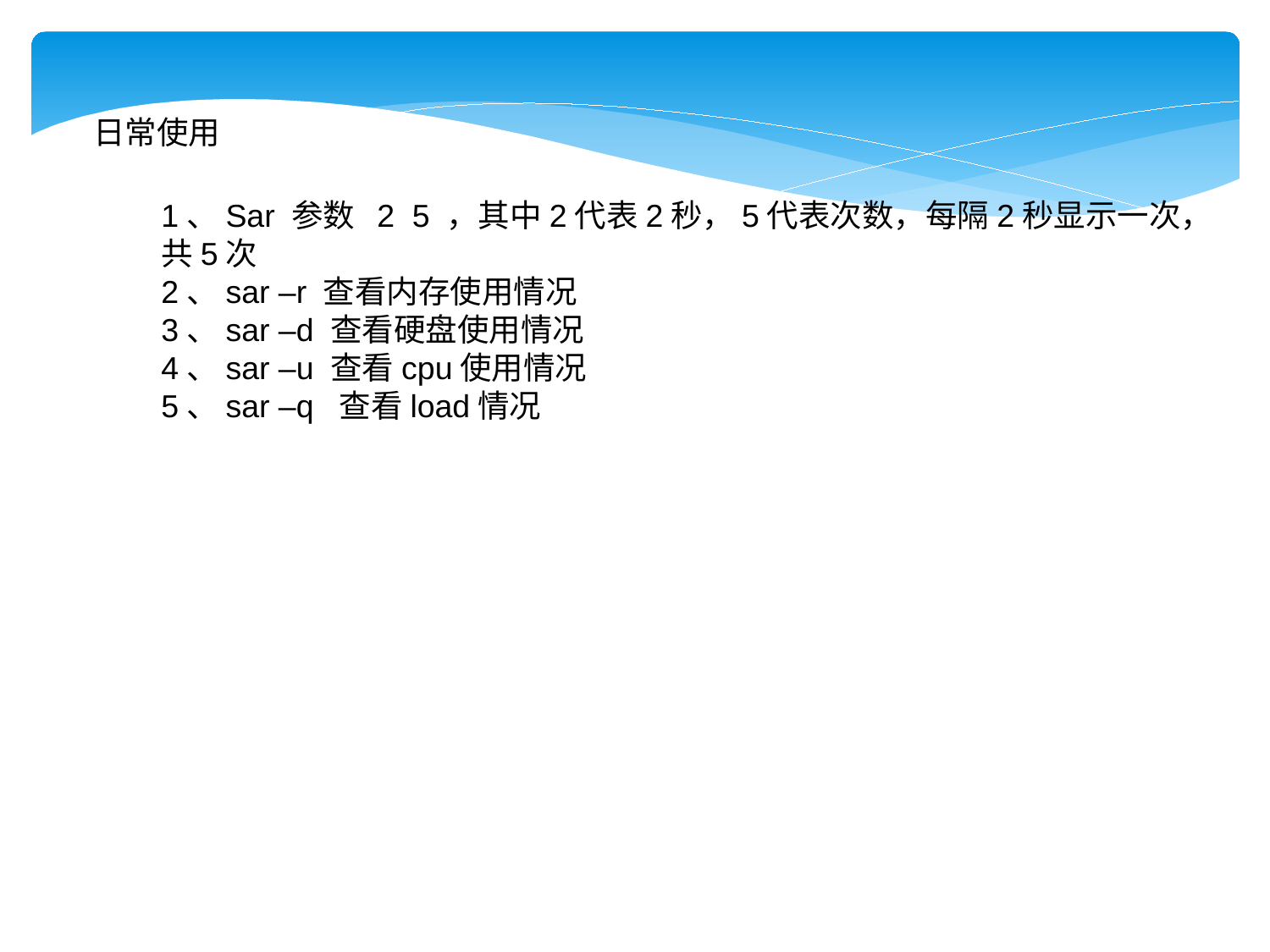

日常使用
1、Sar 参数  2  5 ，其中2代表2秒，5代表次数，每隔2秒显示一次，共5次
2、sar –r 查看内存使用情况
3、sar –d 查看硬盘使用情况
4、sar –u 查看cpu使用情况
5、sar –q  查看load情况